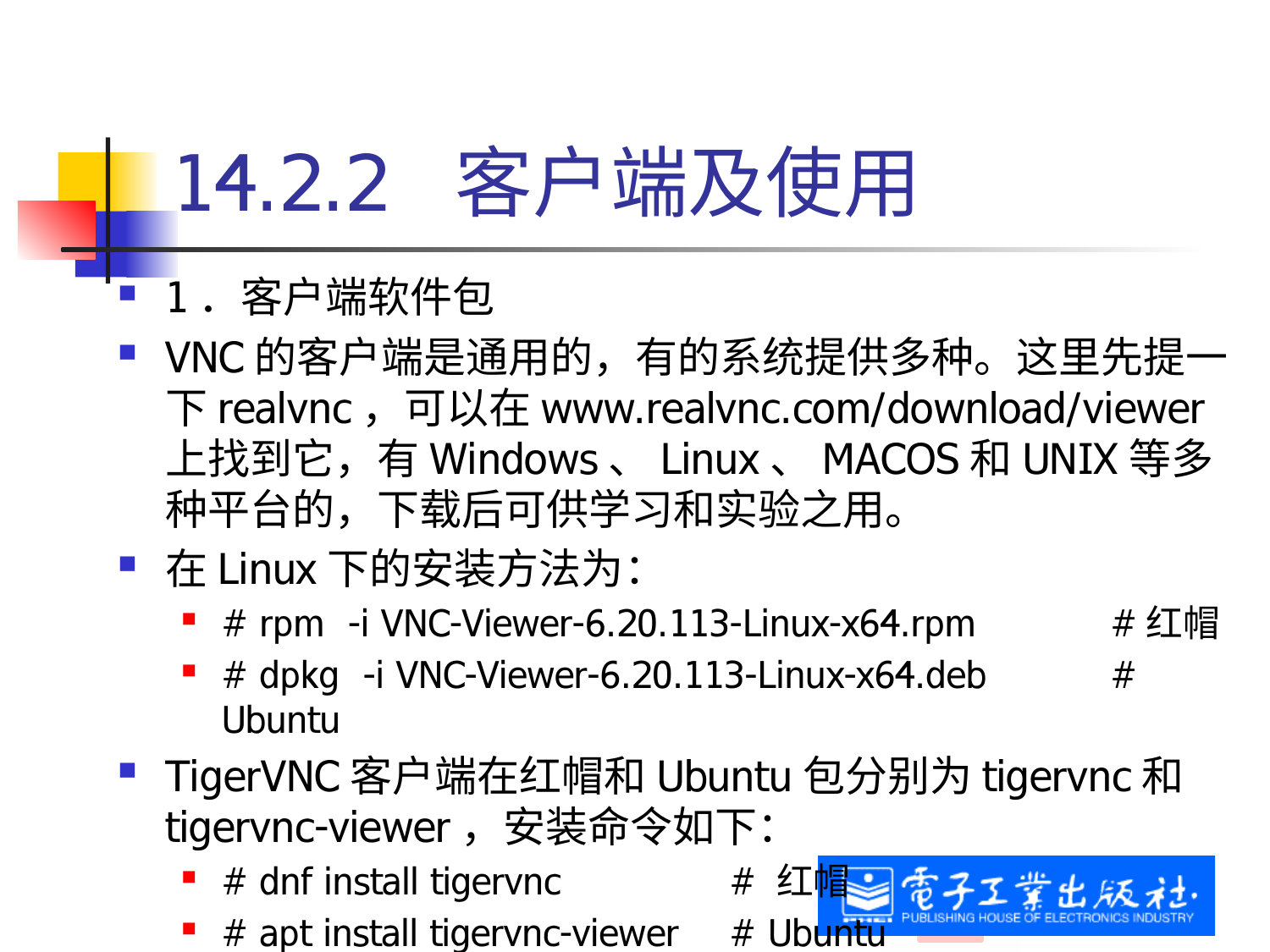

# 14.2.2  客户端及使用
1．客户端软件包
VNC的客户端是通用的，有的系统提供多种。这里先提一下realvnc，可以在www.realvnc.com/download/viewer上找到它，有Windows、Linux、MACOS和UNIX等多种平台的，下载后可供学习和实验之用。
在Linux下的安装方法为：
# rpm  -i VNC-Viewer-6.20.113-Linux-x64.rpm 	#红帽
# dpkg  -i VNC-Viewer-6.20.113-Linux-x64.deb 	# Ubuntu
TigerVNC客户端在红帽和Ubuntu包分别为tigervnc和tigervnc-viewer，安装命令如下：
# dnf install tigervnc 		# 红帽
# apt install tigervnc-viewer 	# Ubuntu